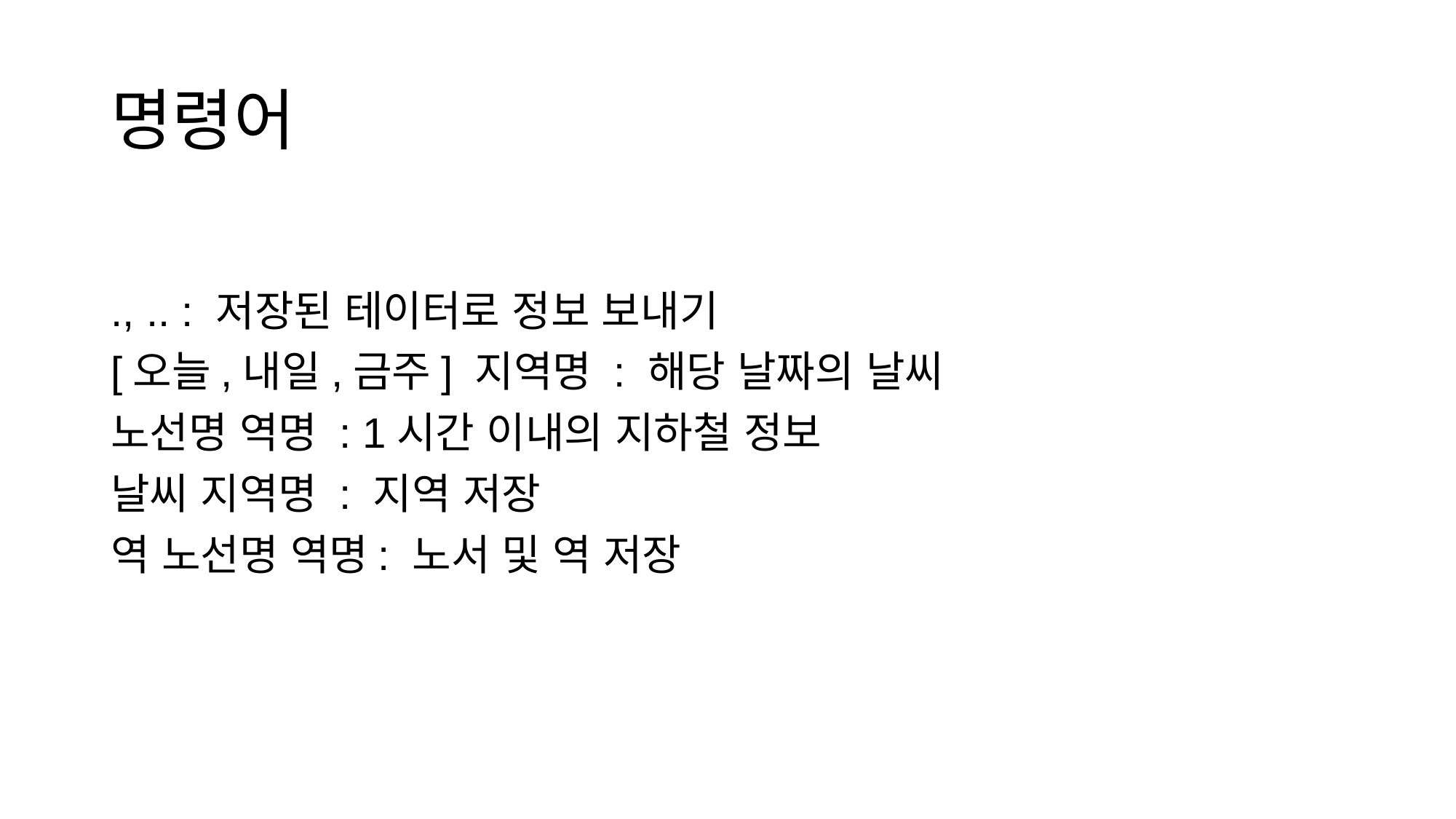

# 명령어

., .. : 저장된 테이터로 정보 보내기
[오늘,내일,금주] 지역명 : 해당 날짜의 날씨
노선명 역명 : 1시간 이내의 지하철 정보
날씨 지역명 : 지역 저장
역 노선명 역명: 노서 및 역 저장